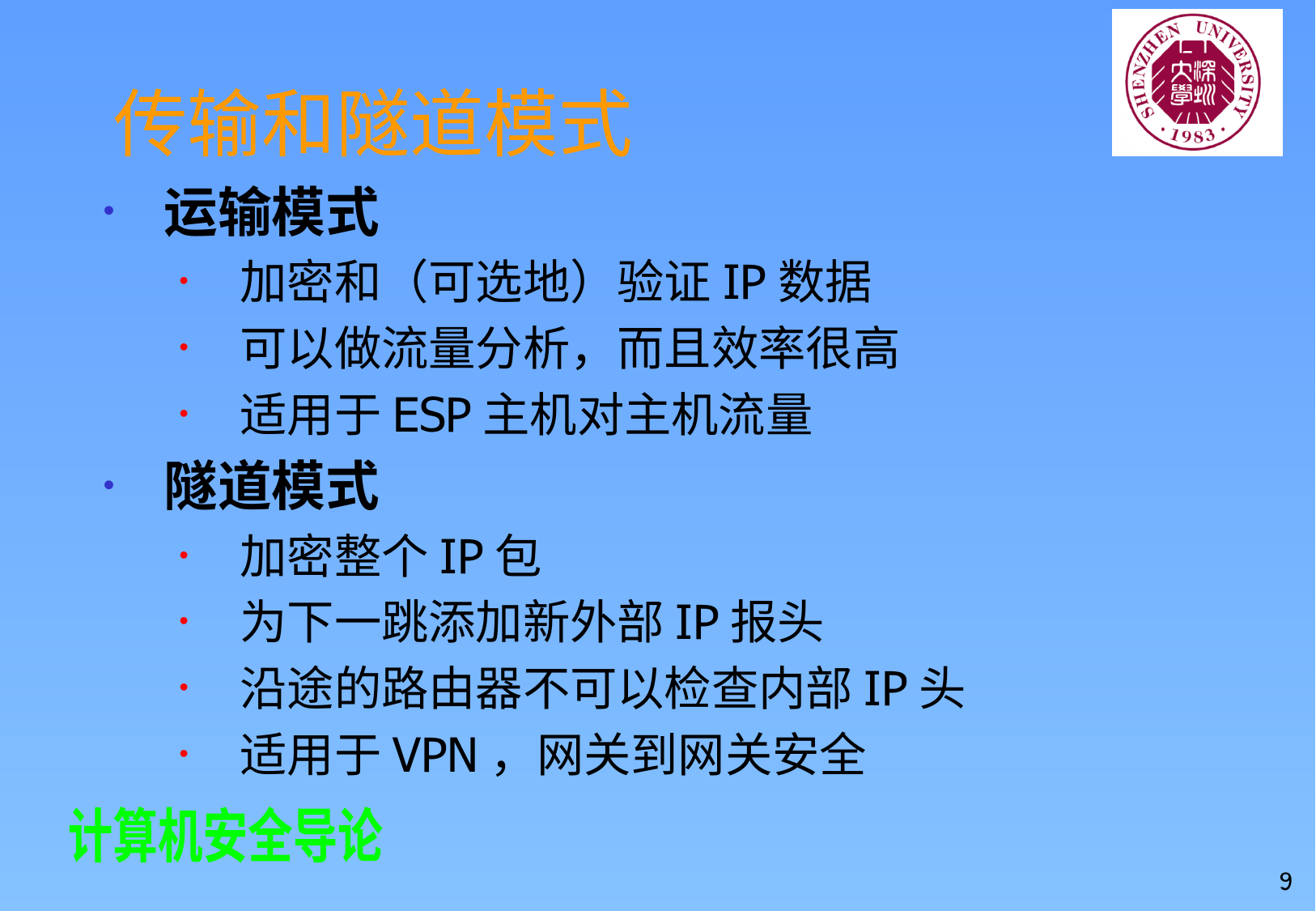

# 传输和隧道模式
运输模式
加密和（可选地）验证IP数据
可以做流量分析，而且效率很高
适用于ESP主机对主机流量
隧道模式
加密整个IP包
为下一跳添加新外部IP报头
沿途的路由器不可以检查内部IP头
适用于VPN，网关到网关安全
9